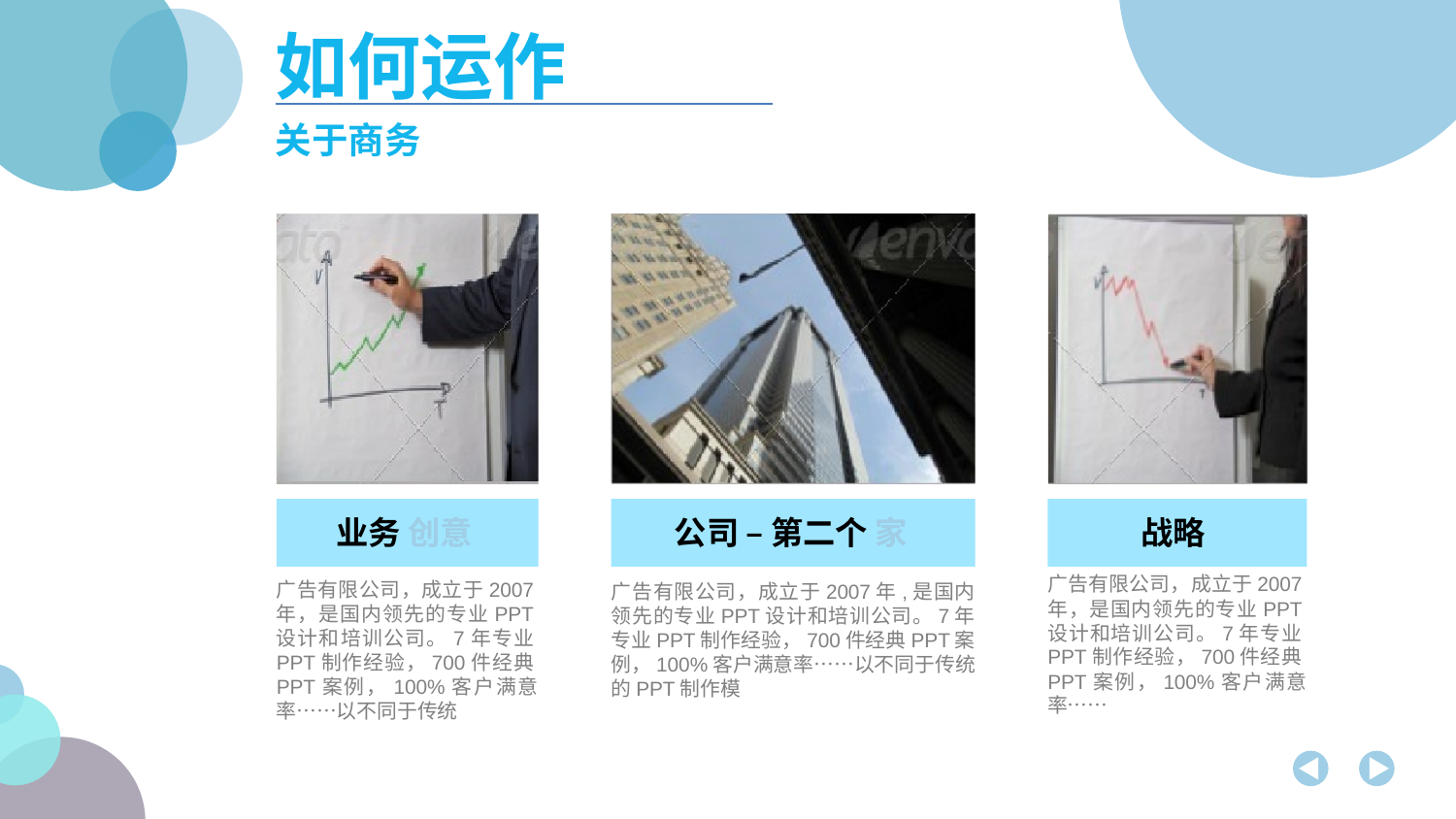

如何运作
关于商务

业务 创意
公司 – 第二个 家
战略
广告有限公司，成立于2007年，是国内领先的专业PPT设计和培训公司。7年专业PPT制作经验，700件经典PPT案例，100%客户满意率……以不同于传统
广告有限公司，成立于2007年,是国内领先的专业PPT设计和培训公司。7年专业PPT制作经验，700件经典PPT案例，100%客户满意率……以不同于传统的PPT制作模
广告有限公司，成立于2007年，是国内领先的专业PPT设计和培训公司。7年专业PPT制作经验，700件经典PPT案例，100%客户满意率……